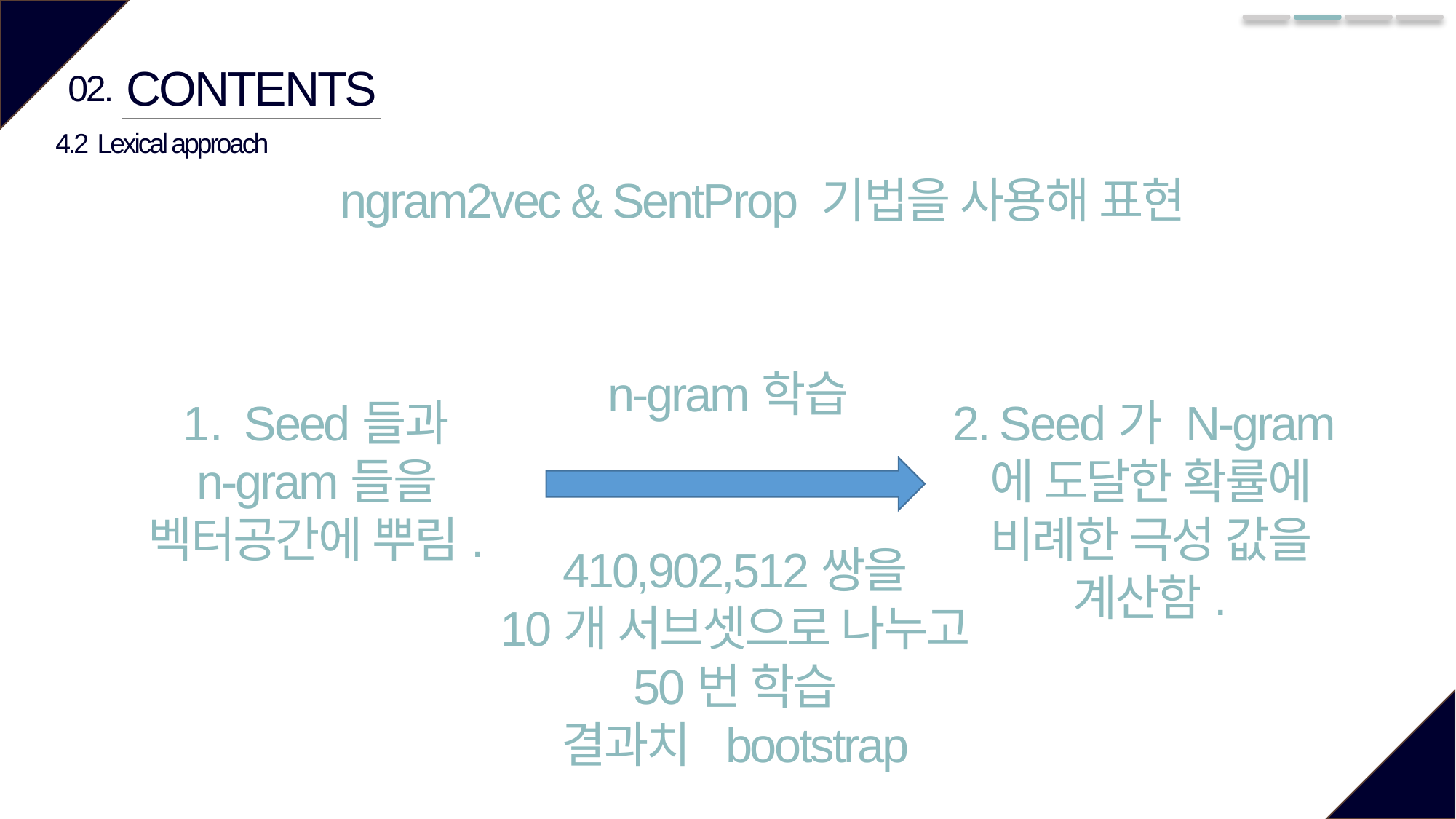

CONTENTS
02.
4.2  Lexical approach

ngram2vec & SentProp 기법을 사용해 표현

n-gram학습

Seed들과
 n-gram들을
벡터공간에 뿌림.
2. Seed가 N-gram에 도달한 확률에 비례한 극성 값을 계산함.

410,902,512쌍을
10개 서브셋으로 나누고
50번 학습
결과치  bootstrap